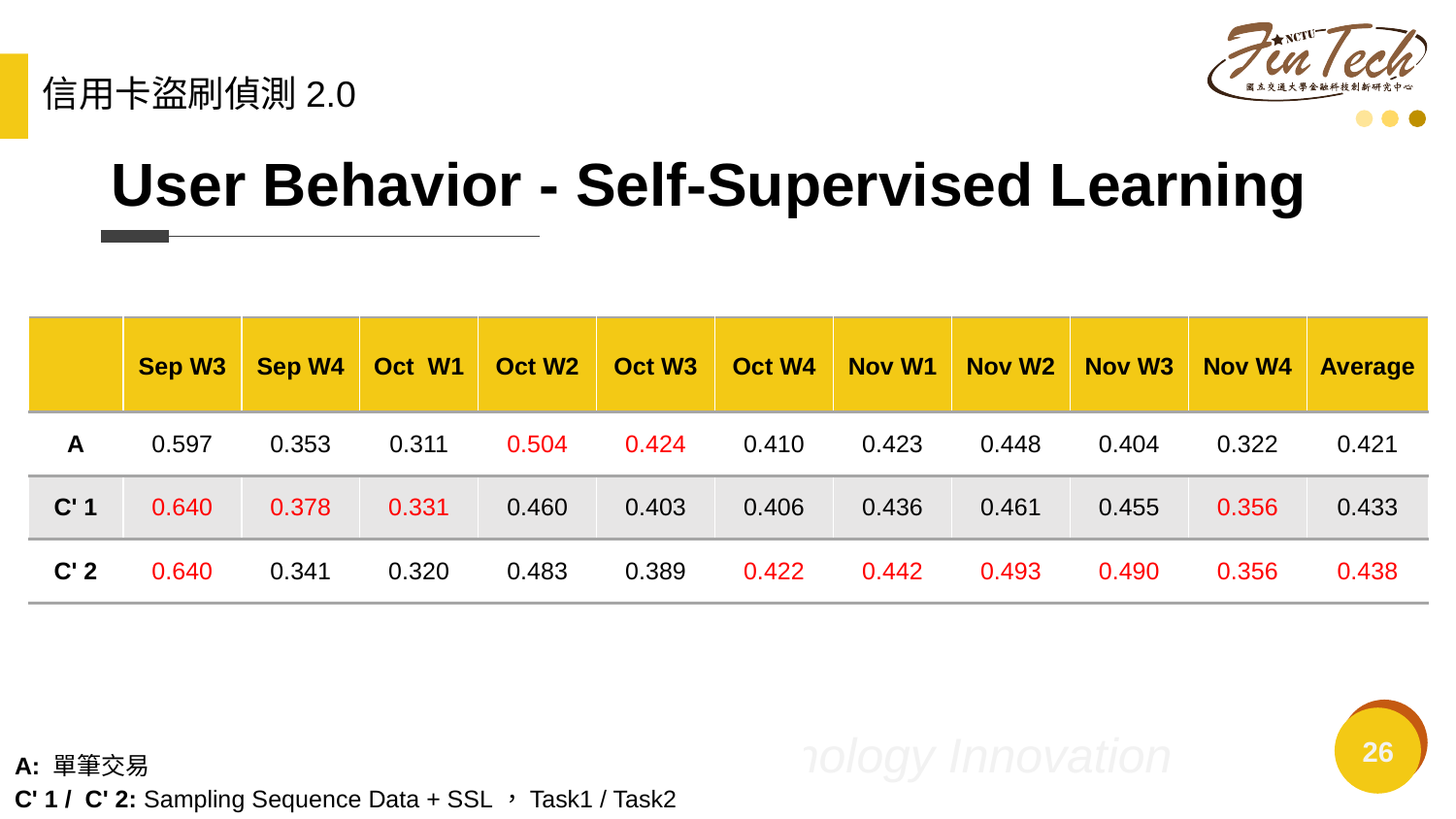

信用卡盜刷偵測2.0
# User Behavior - Self-Supervised Learning

|  | Sep W3 | Sep W4 | Oct W1 | Oct W2 | Oct W3 | Oct W4 | Nov W1 | Nov W2 | Nov W3 | Nov W4 | Average |
| --- | --- | --- | --- | --- | --- | --- | --- | --- | --- | --- | --- |
| A | 0.597 | 0.353 | 0.311 | 0.504 | 0.424 | 0.410 | 0.423 | 0.448 | 0.404 | 0.322 | 0.421 |
| C' 1 | 0.640 | 0.378 | 0.331 | 0.460 | 0.403 | 0.406 | 0.436 | 0.461 | 0.455 | 0.356 | 0.433 |
| C' 2 | 0.640 | 0.341 | 0.320 | 0.483 | 0.389 | 0.422 | 0.442 | 0.493 | 0.490 | 0.356 | 0.438 |
26
A: 單筆交易
C' 1 /  C' 2: Sampling Sequence Data + SSL，Task1 / Task2